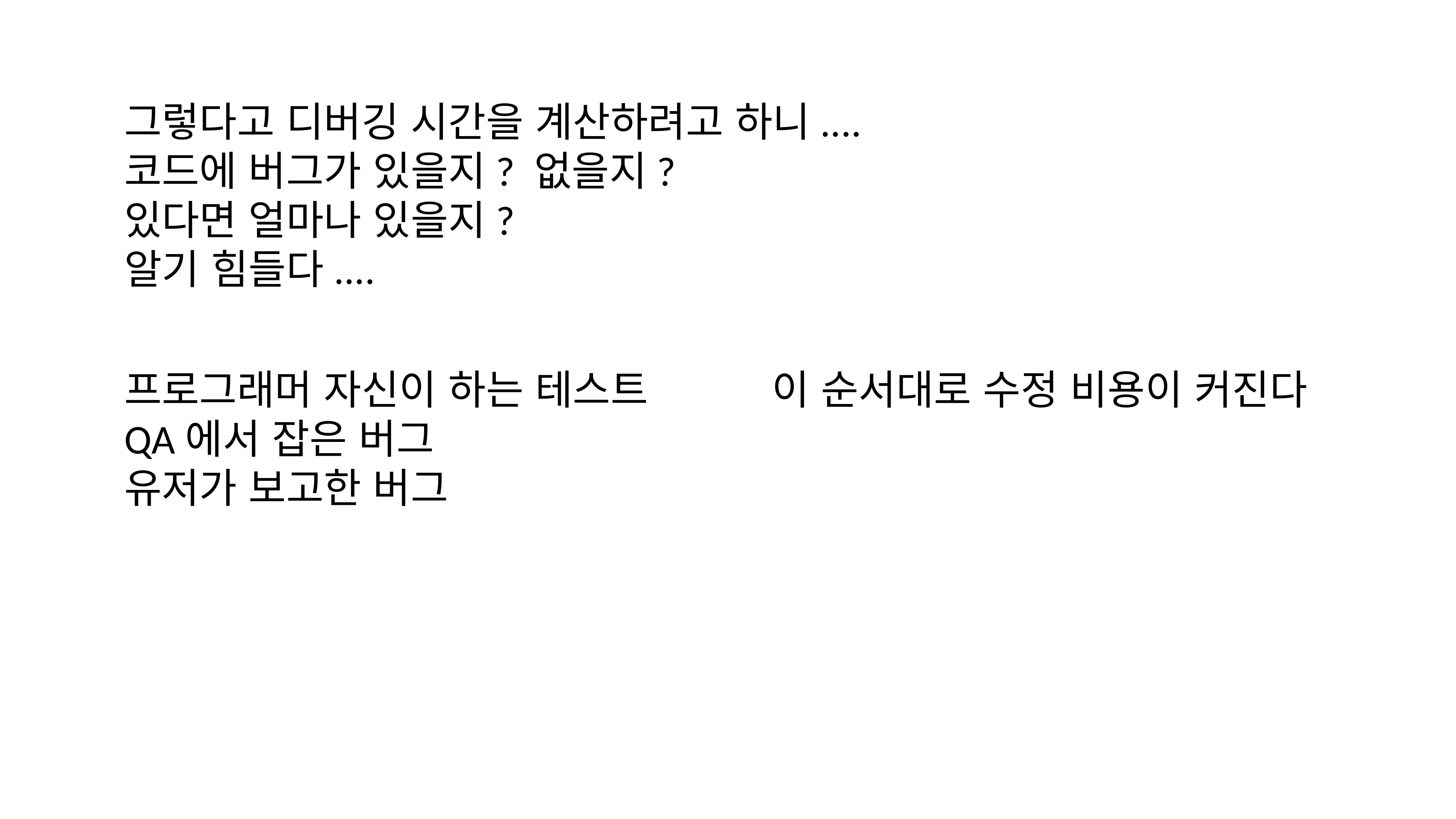

그렇다고 디버깅 시간을 계산하려고 하니....
코드에 버그가 있을지? 없을지?
있다면 얼마나 있을지?
알기 힘들다....
프로그래머 자신이 하는 테스트
QA에서 잡은 버그
유저가 보고한 버그
이 순서대로 수정 비용이 커진다